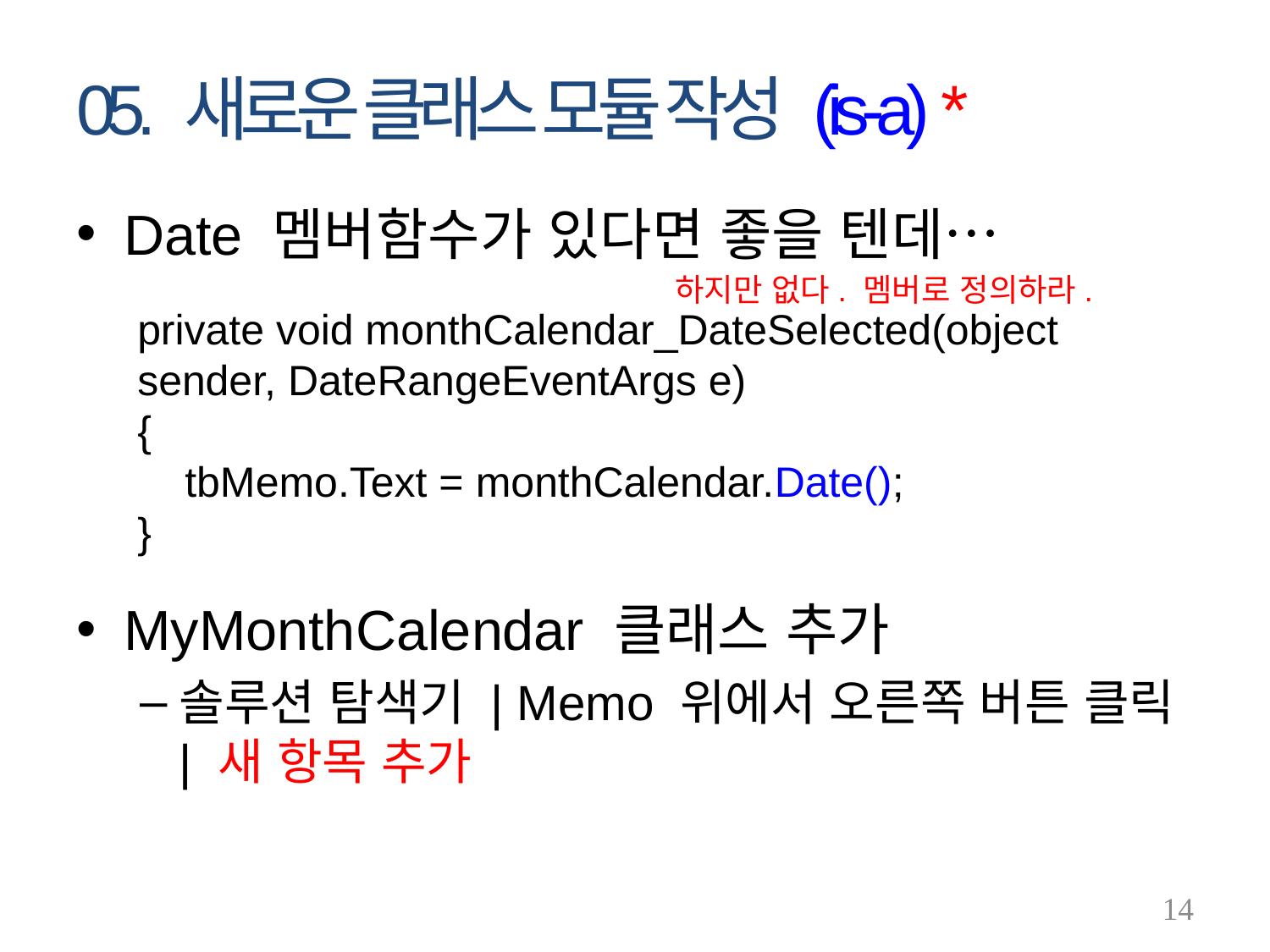

# 05. 새로운 클래스 모듈 작성 (is-a) *
Date 멤버함수가 있다면 좋을 텐데…

MyMonthCalendar 클래스 추가
솔루션 탐색기 | Memo 위에서 오른쪽 버튼 클릭 | 새 항목 추가
하지만 없다. 멤버로 정의하라.
private void monthCalendar_DateSelected(object sender, DateRangeEventArgs e)
{
    tbMemo.Text = monthCalendar.Date();
}
14